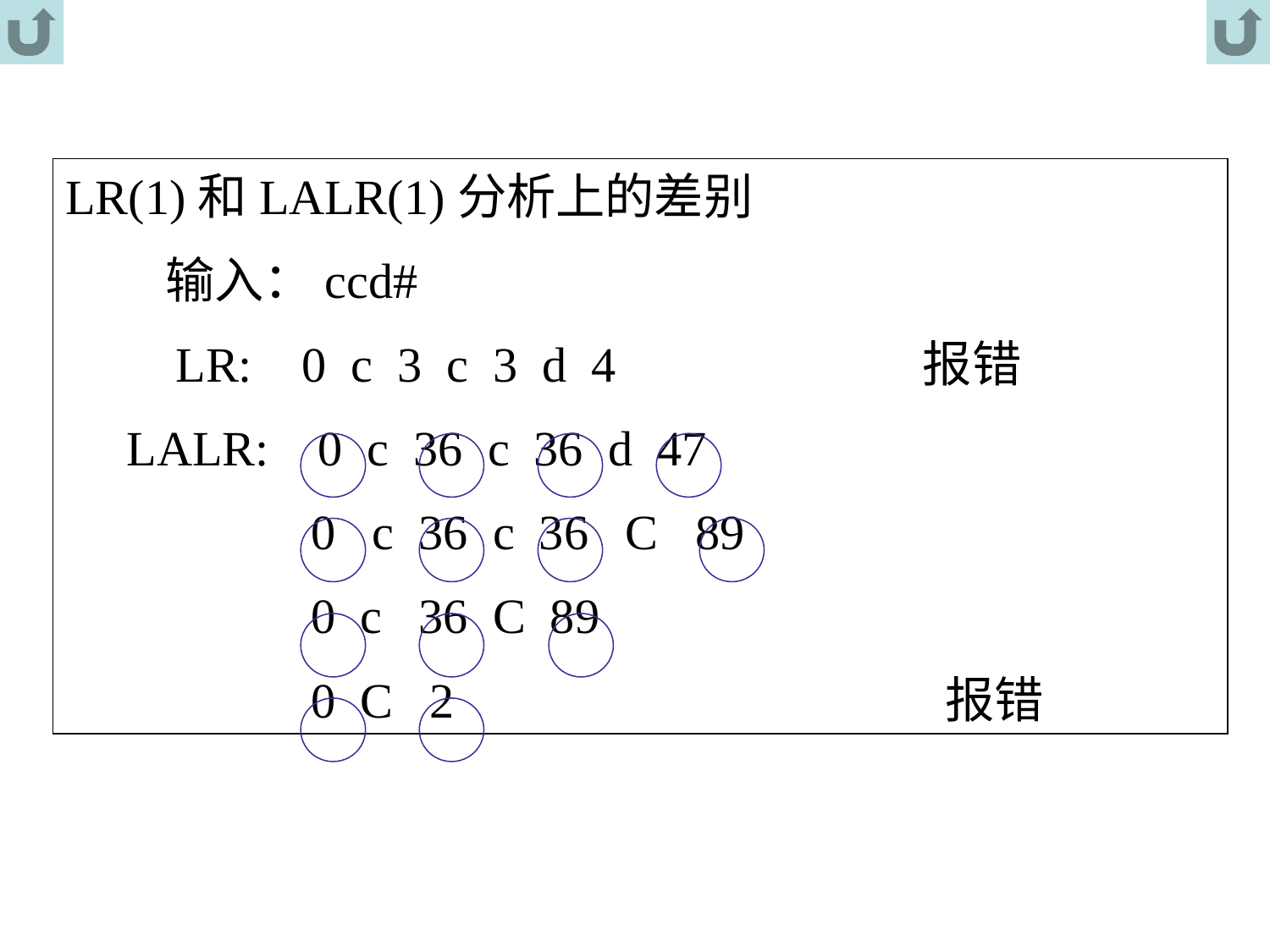

LR(1)和LALR(1)分析上的差别
        输入：ccd#
         LR:    0  c  3  c  3  d  4                        报错
     LALR:    0  c  36  c  36  d  47
                    0   c  36  c  36   C   89
                    0  c   36  C  89
                    0  C   2                                       报错